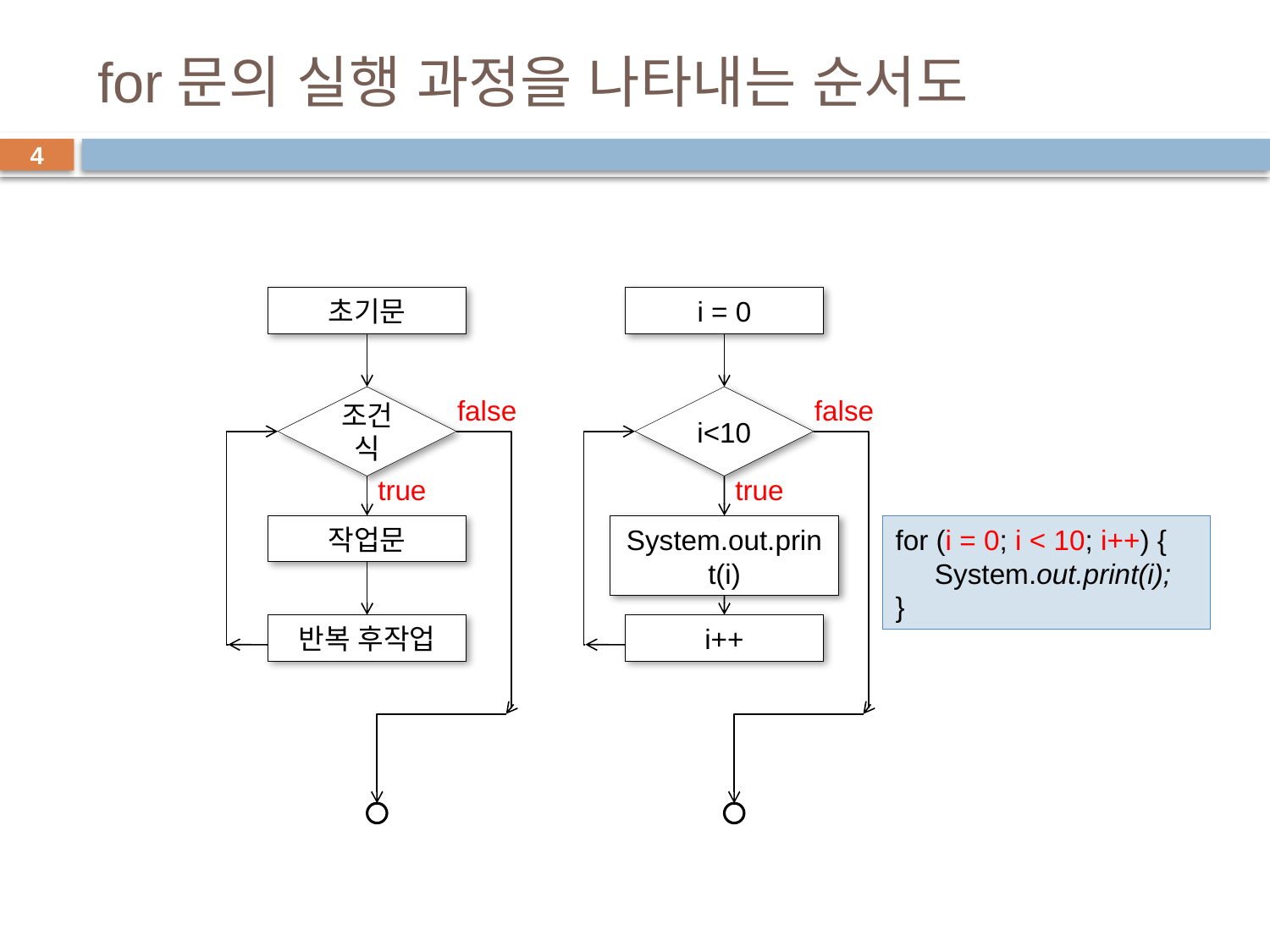

# for문의 실행 과정을 나타내는 순서도
4
초기문
조건식
false
true
작업문
반복 후작업

i = 0
i<10
false
true
System.out.print(i)
for (i = 0; i < 10; i++) {
     System.out.print(i);
}
i++